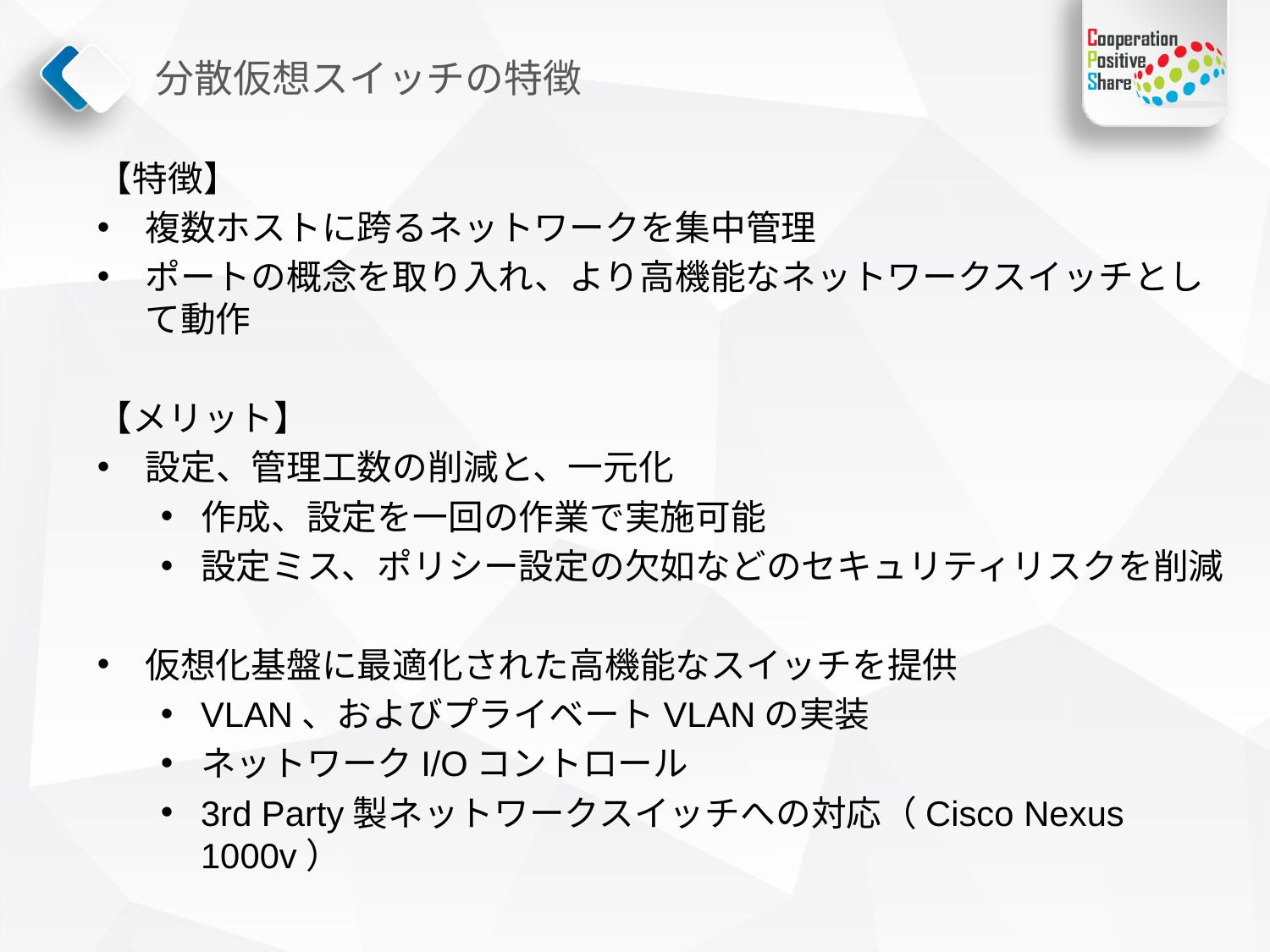

# 分散仮想スイッチの特徴
【特徴】
複数ホストに跨るネットワークを集中管理
ポートの概念を取り入れ、より高機能なネットワークスイッチとして動作

【メリット】
設定、管理工数の削減と、一元化
作成、設定を一回の作業で実施可能
設定ミス、ポリシー設定の欠如などのセキュリティリスクを削減

仮想化基盤に最適化された高機能なスイッチを提供
VLAN、およびプライベートVLANの実装
ネットワークI/Oコントロール
3rd Party製ネットワークスイッチへの対応（Cisco Nexus 1000v）